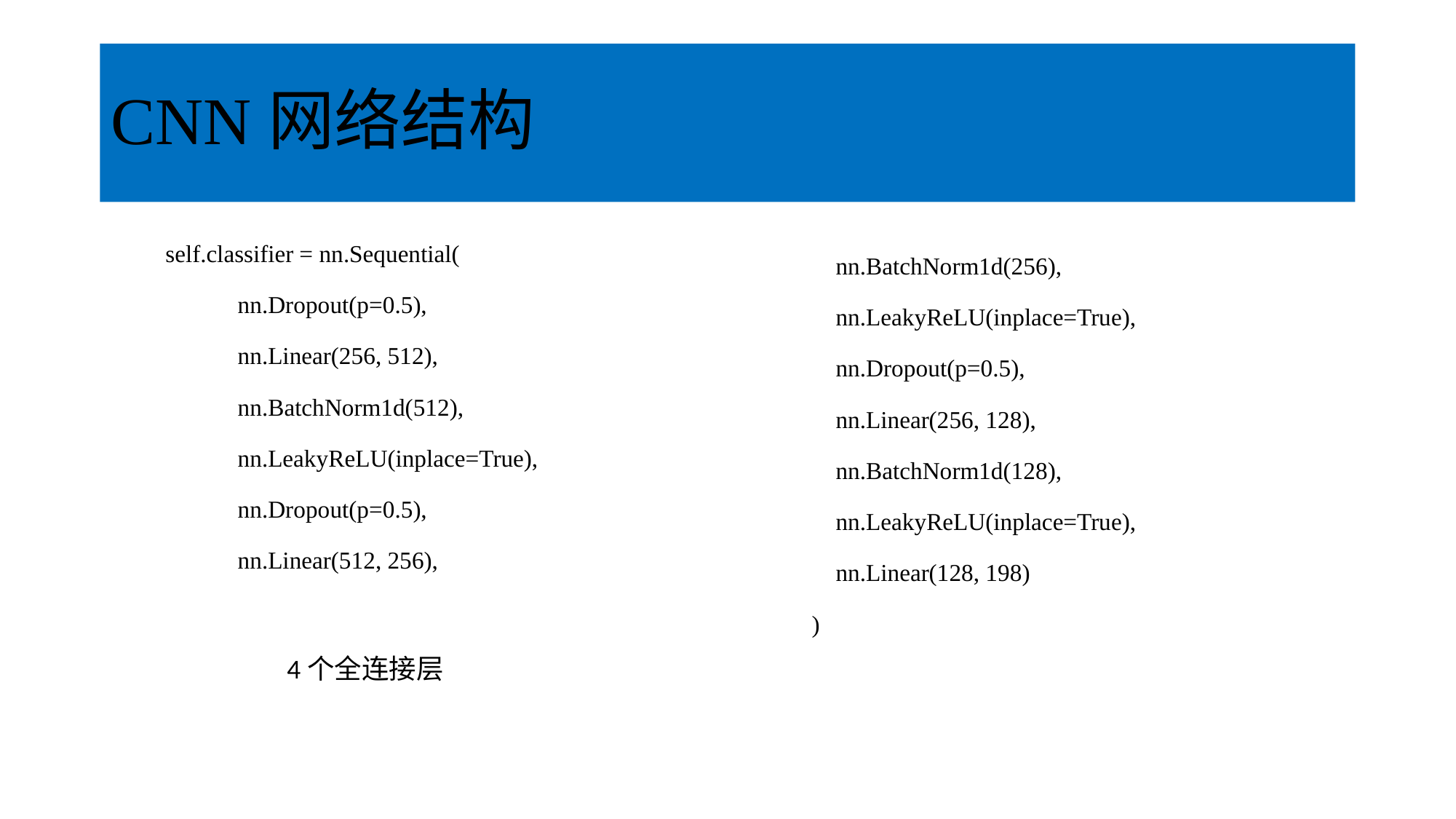

# CNN网络结构
self.classifier = nn.Sequential(
            nn.Dropout(p=0.5),
            nn.Linear(256, 512),
            nn.BatchNorm1d(512),
            nn.LeakyReLU(inplace=True),
            nn.Dropout(p=0.5),
            nn.Linear(512, 256),

            nn.BatchNorm1d(256),
            nn.LeakyReLU(inplace=True),
            nn.Dropout(p=0.5),
            nn.Linear(256, 128),
            nn.BatchNorm1d(128),
            nn.LeakyReLU(inplace=True),
            nn.Linear(128, 198)
        )

4个全连接层